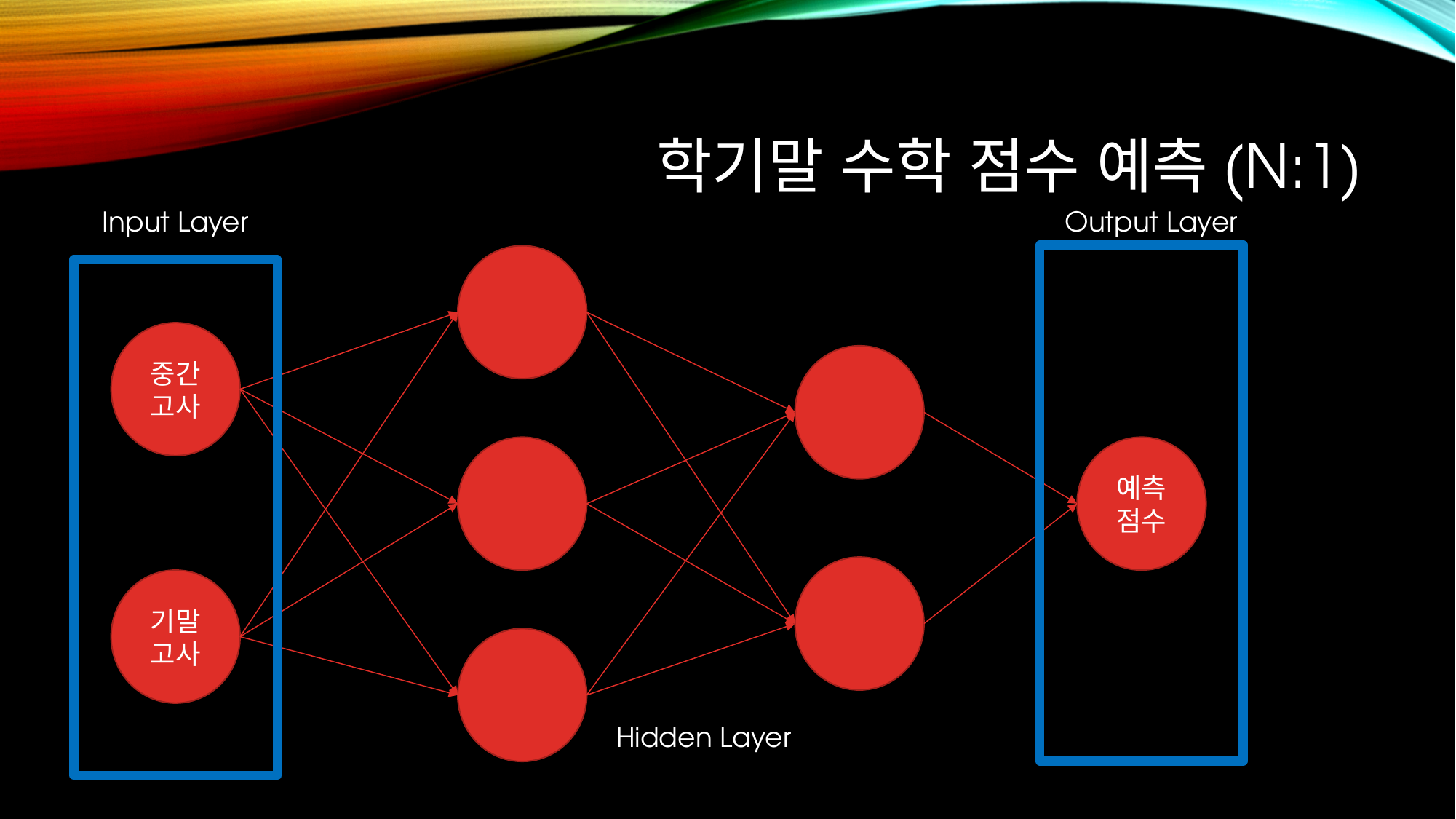

# 학기말 수학 점수 예측(N:1)
Input Layer
Output Layer

중간고사

예측점수

기말고사

Hidden Layer